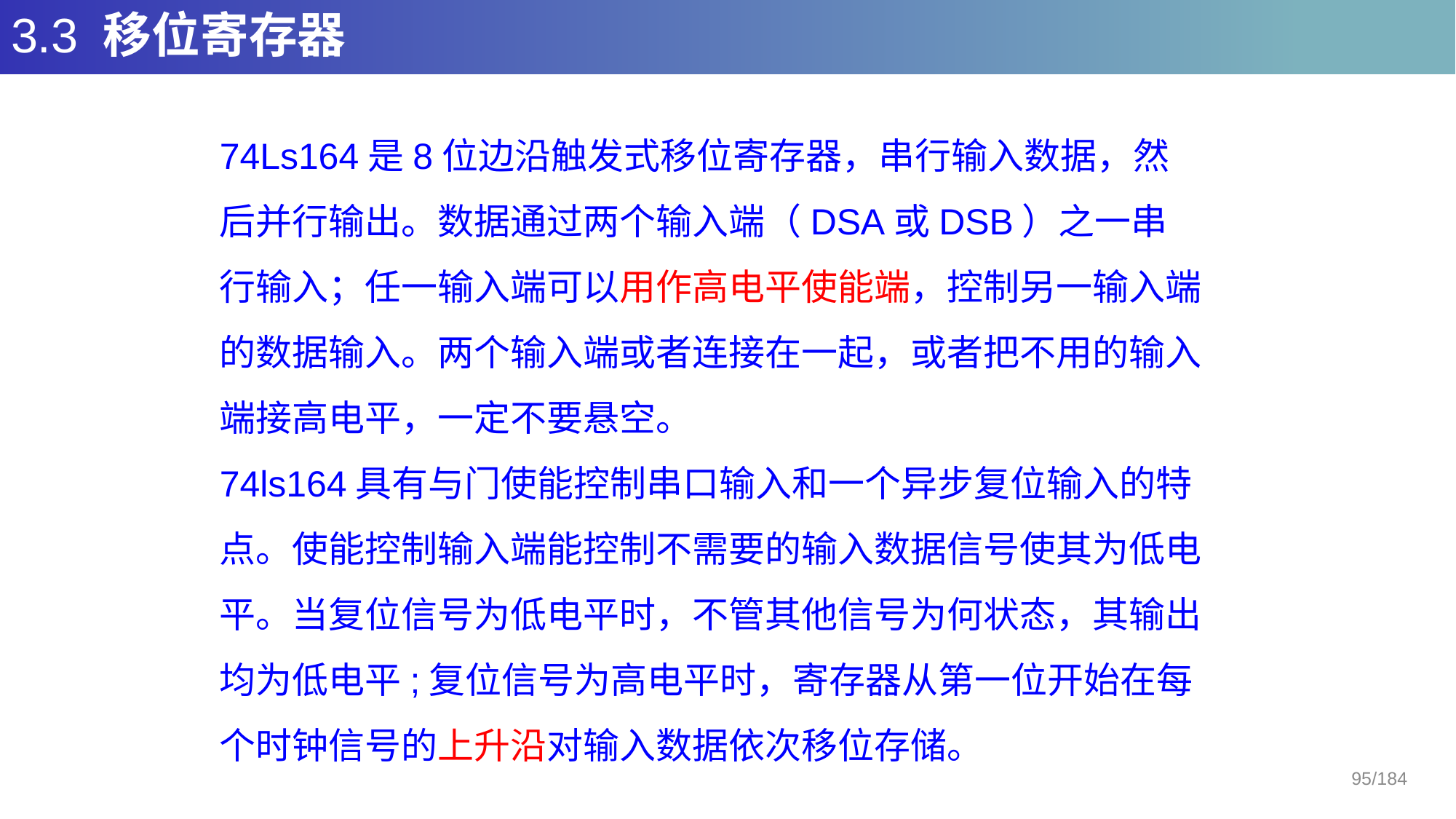

# 3.3 移位寄存器
74Ls164是8位边沿触发式移位寄存器，串行输入数据，然后并行输出。数据通过两个输入端（DSA或DSB）之一串行输入；任一输入端可以用作高电平使能端，控制另一输入端的数据输入。两个输入端或者连接在一起，或者把不用的输入端接高电平，一定不要悬空。
74ls164具有与门使能控制串口输入和一个异步复位输入的特点。使能控制输入端能控制不需要的输入数据信号使其为低电平。当复位信号为低电平时，不管其他信号为何状态，其输出均为低电平;复位信号为高电平时，寄存器从第一位开始在每个时钟信号的上升沿对输入数据依次移位存储。
95/184